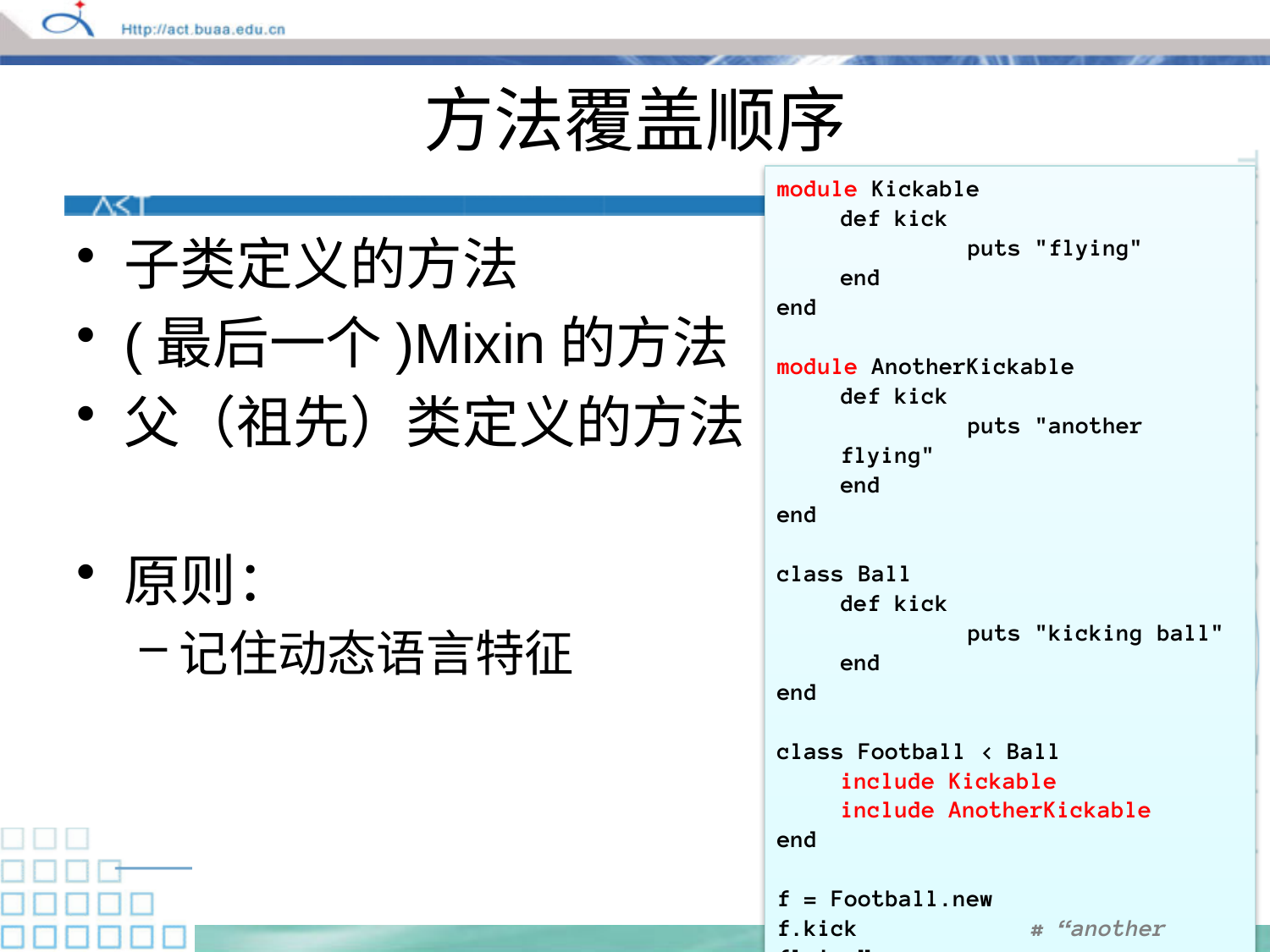

# 方法覆盖顺序
module Kickable
def kick
	puts "flying"
end
end

module AnotherKickable
def kick
	puts "another flying"
end
end

class Ball
def kick
	puts "kicking ball"
end
end

class Football < Ball
include Kickable
include AnotherKickable
end

f = Football.new
f.kick		# “another flying”
子类定义的方法
(最后一个)Mixin的方法
父（祖先）类定义的方法

原则：
记住动态语言特征